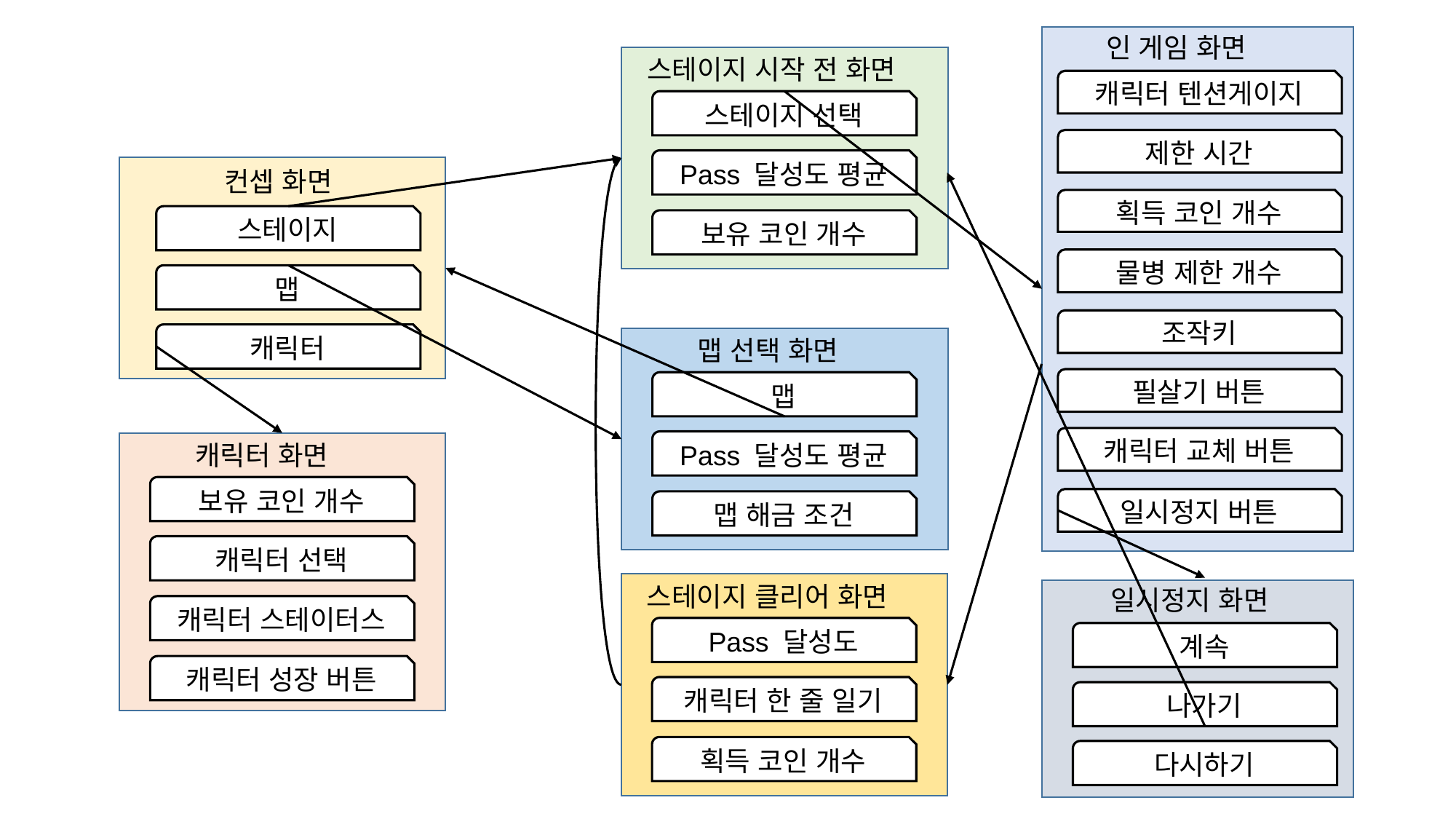

인 게임 화면

스테이지 시작 전 화면
캐릭터 텐션게이지
스테이지 선택
제한 시간
Pass 달성도 평균

컨셉 화면
획득 코인 개수
스테이지
보유 코인 개수
물병 제한 개수
맵
조작키
캐릭터

맵 선택 화면
필살기 버튼
맵
캐릭터 교체 버튼
Pass 달성도 평균

캐릭터 화면
보유 코인 개수
일시정지 버튼
맵 해금 조건
캐릭터 선택

스테이지 클리어 화면
일시정지 화면

캐릭터 스테이터스
Pass 달성도
계속
캐릭터 성장 버튼
캐릭터 한 줄 일기
나가기
획득 코인 개수
다시하기